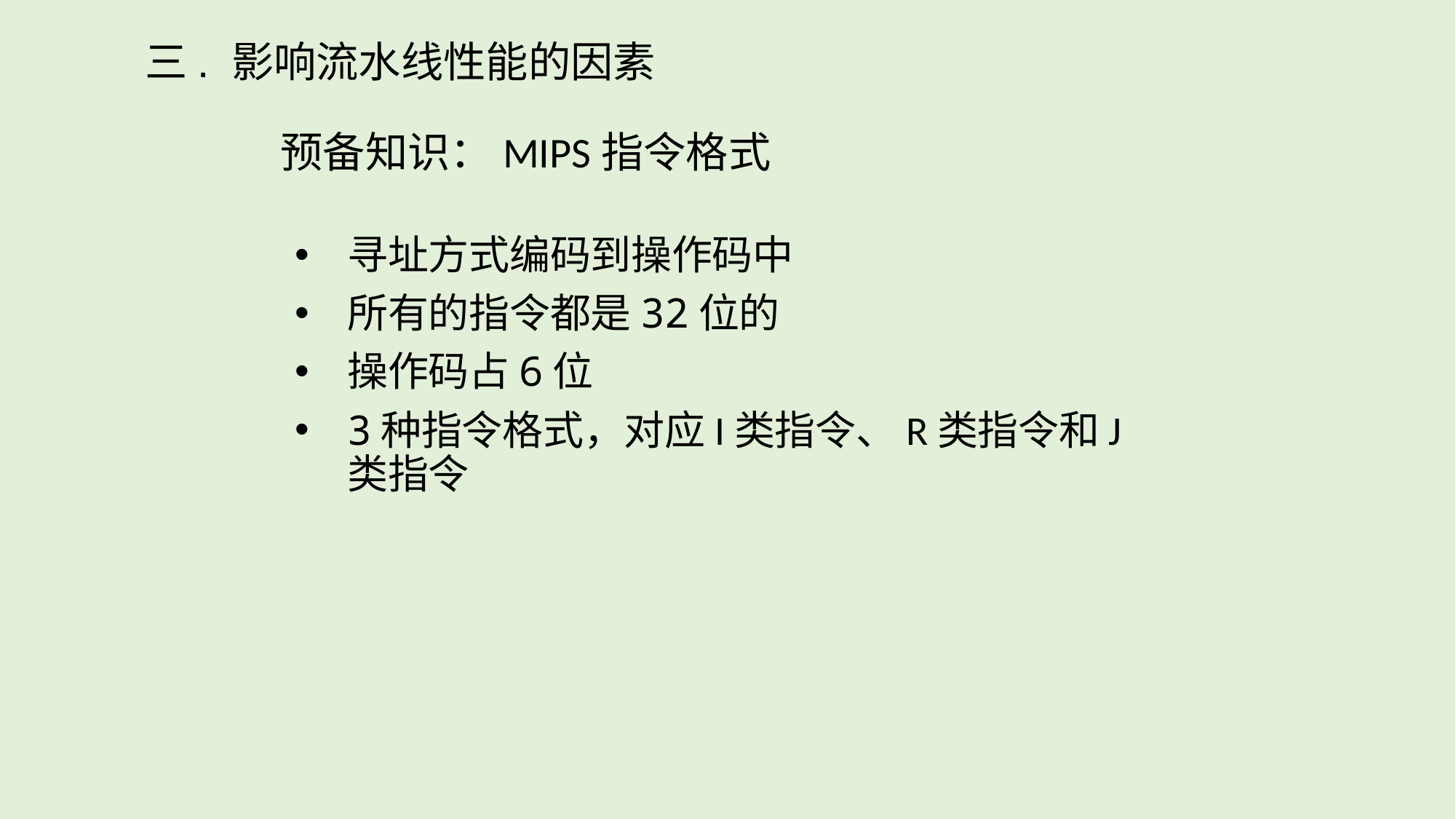

三. 影响流水线性能的因素
预备知识：MIPS指令格式
寻址方式编码到操作码中
所有的指令都是32位的
操作码占6位
3种指令格式，对应I类指令、R类指令和J类指令